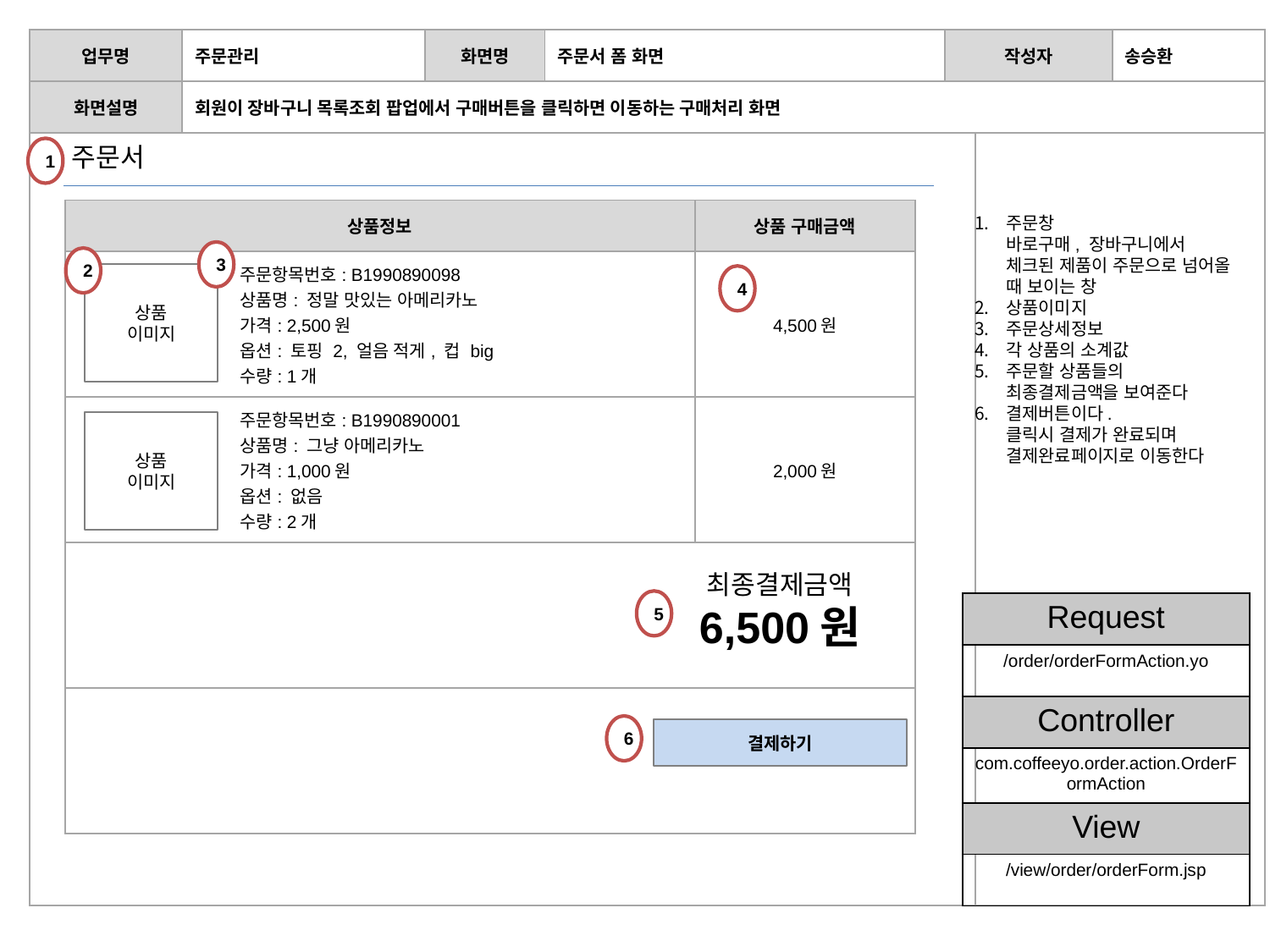

| 업무명 | 주문관리 | 화면명 | 주문서 폼 화면 | 작성자 |  | 송승환 |
| --- | --- | --- | --- | --- | --- | --- |
| 화면설명 | 회원이 장바구니 목록조회 팝업에서 구매버튼을 클릭하면 이동하는 구매처리 화면 |  |  |  |  |  |
|  |  |  |  |  |  |  |
주문서
1
1
| 상품정보 | 상품 구매금액 |
| --- | --- |
| 주문항목번호: B1990890098 상품명: 정말 맛있는 아메리카노 가격: 2,500원 옵션: 토핑 2, 얼음 적게, 컵 big 수량: 1개 | 4,500원 |
| 주문항목번호: B1990890001 상품명: 그냥 아메리카노 가격: 1,000원 옵션: 없음 수량: 2개 | 2,000원 |
|  |  |
|  |  |
주문창
바로구매, 장바구니에서 체크된 제품이 주문으로 넘어올 때 보이는 창
상품이미지
주문상세정보
각 상품의 소계값
주문할 상품들의 최종결제금액을 보여준다
결제버튼이다.
클릭시 결제가 완료되며 결제완료페이지로 이동한다

3
2
상품
이미지
4
상품
이미지
최종결제금액
6,500원
5
| Request |
| --- |
| /order/orderFormAction.yo |
| Controller |
| com.coffeeyo.order.action.OrderFormAction |
| View |
| /view/order/orderForm.jsp |
6
결제하기